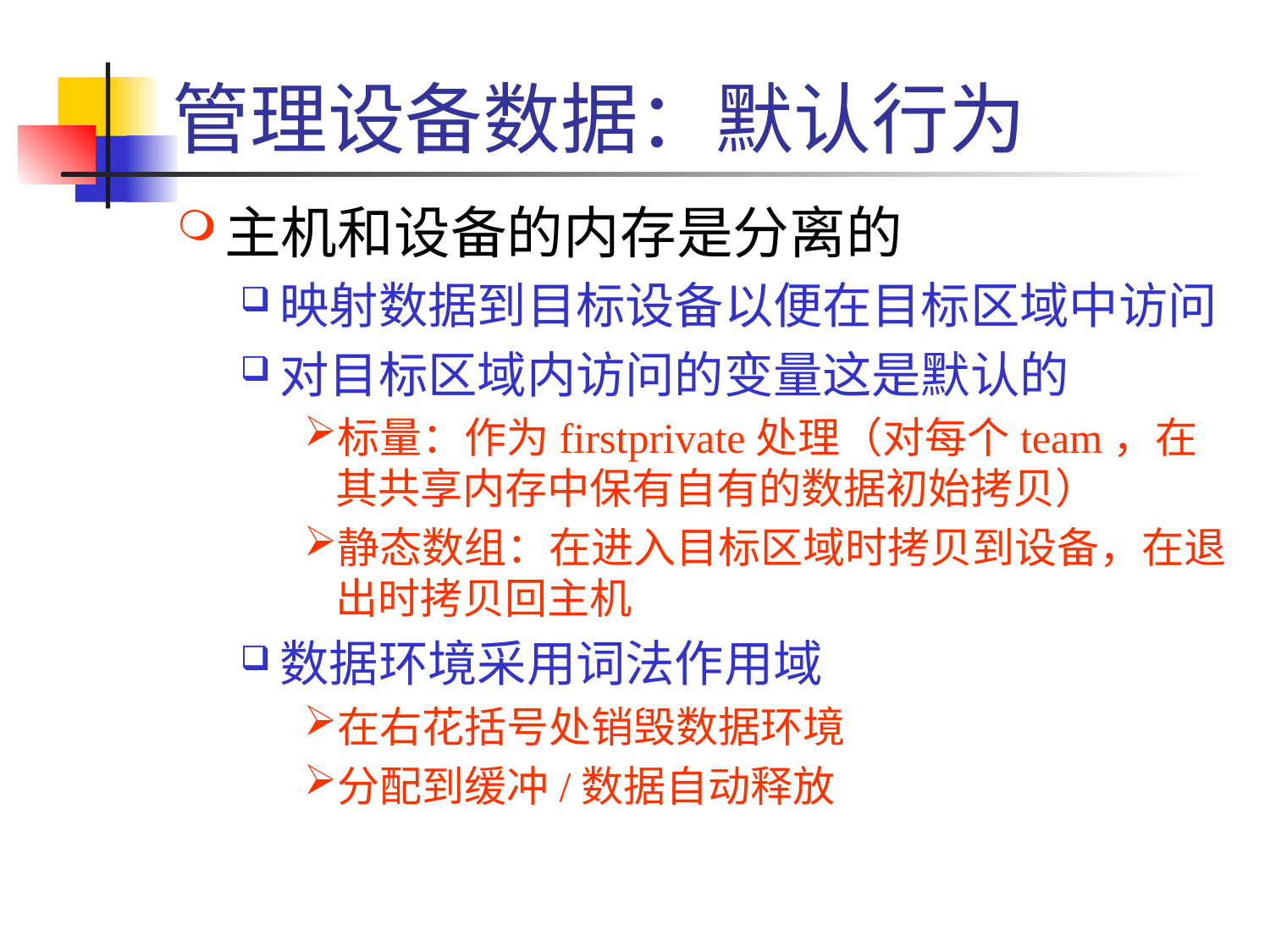

# 管理设备数据：默认行为
主机和设备的内存是分离的
映射数据到目标设备以便在目标区域中访问
对目标区域内访问的变量这是默认的
标量：作为firstprivate处理（对每个team，在其共享内存中保有自有的数据初始拷贝）
静态数组：在进入目标区域时拷贝到设备，在退出时拷贝回主机
数据环境采用词法作用域
在右花括号处销毁数据环境
分配到缓冲/数据自动释放